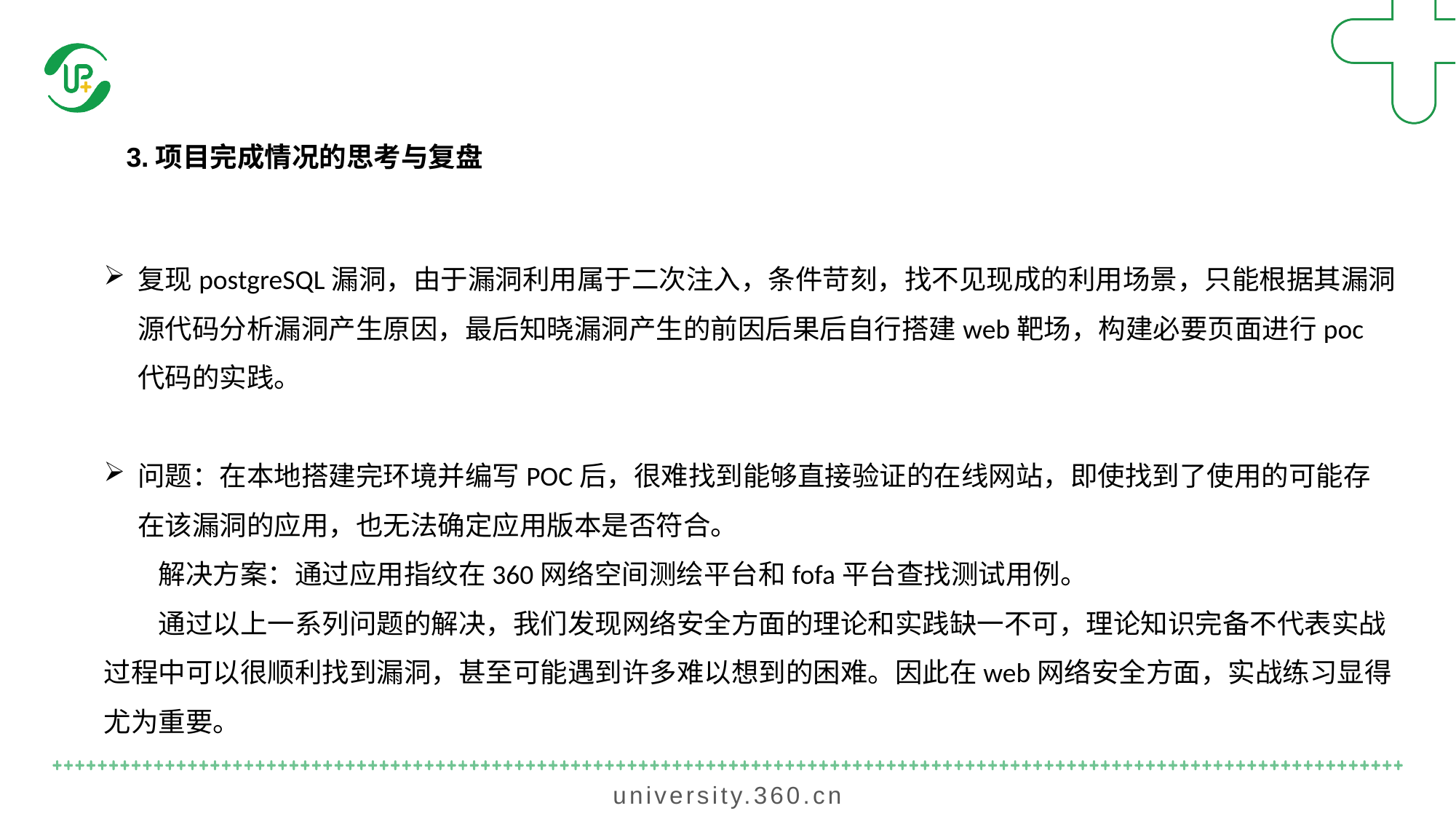

3.项目完成情况的思考与复盘
复现postgreSQL漏洞，由于漏洞利用属于二次注入，条件苛刻，找不见现成的利用场景，只能根据其漏洞源代码分析漏洞产生原因，最后知晓漏洞产生的前因后果后自行搭建web靶场，构建必要页面进行poc代码的实践。

问题：在本地搭建完环境并编写POC后，很难找到能够直接验证的在线网站，即使找到了使用的可能存在该漏洞的应用，也无法确定应用版本是否符合。
解决方案：通过应用指纹在360网络空间测绘平台和fofa平台查找测试用例。
通过以上一系列问题的解决，我们发现网络安全方面的理论和实践缺一不可，理论知识完备不代表实战过程中可以很顺利找到漏洞，甚至可能遇到许多难以想到的困难。因此在web网络安全方面，实战练习显得尤为重要。